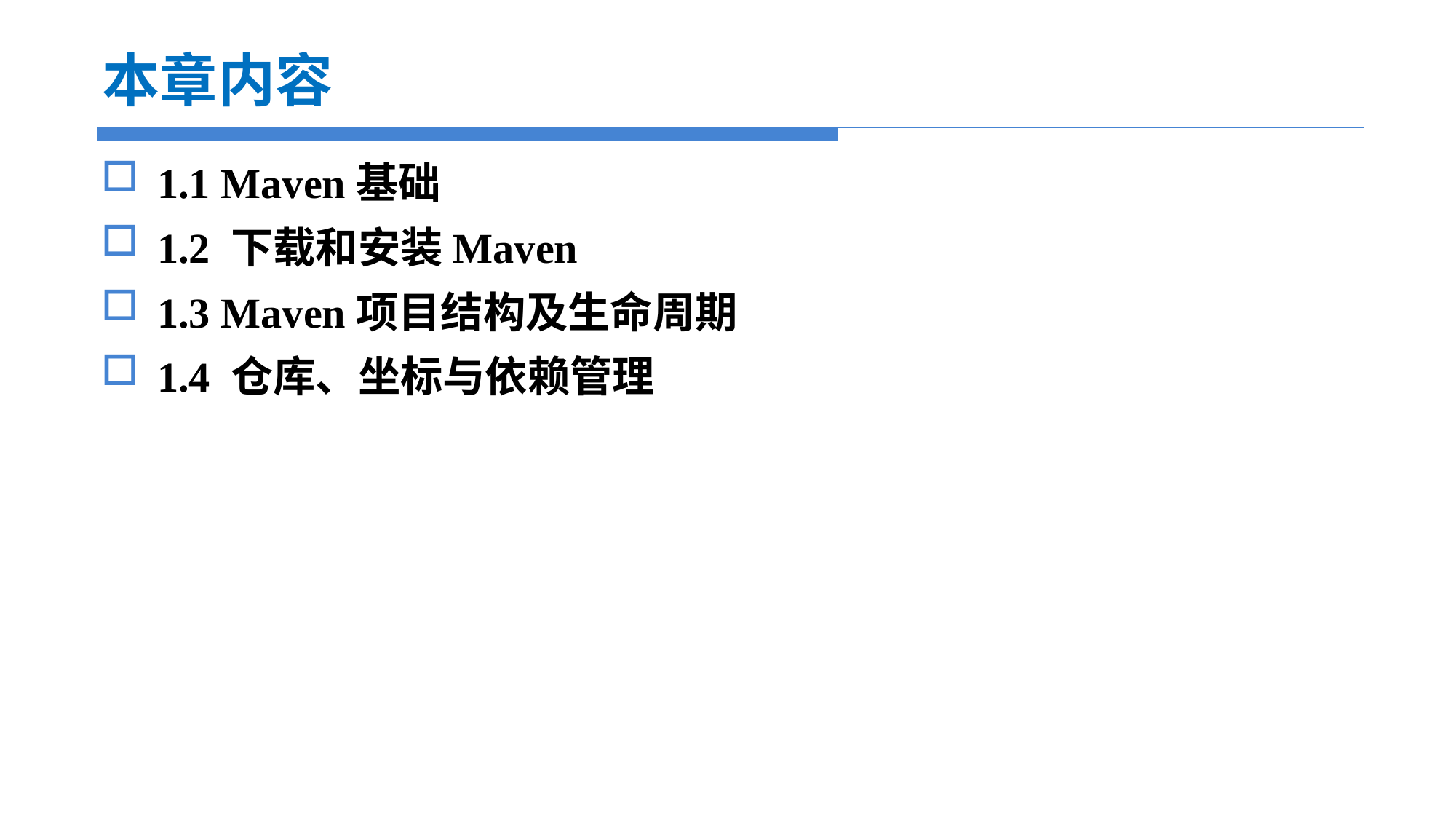

# 本章内容
1.1 Maven基础
1.2 下载和安装Maven
1.3 Maven项目结构及生命周期
1.4 仓库、坐标与依赖管理
5